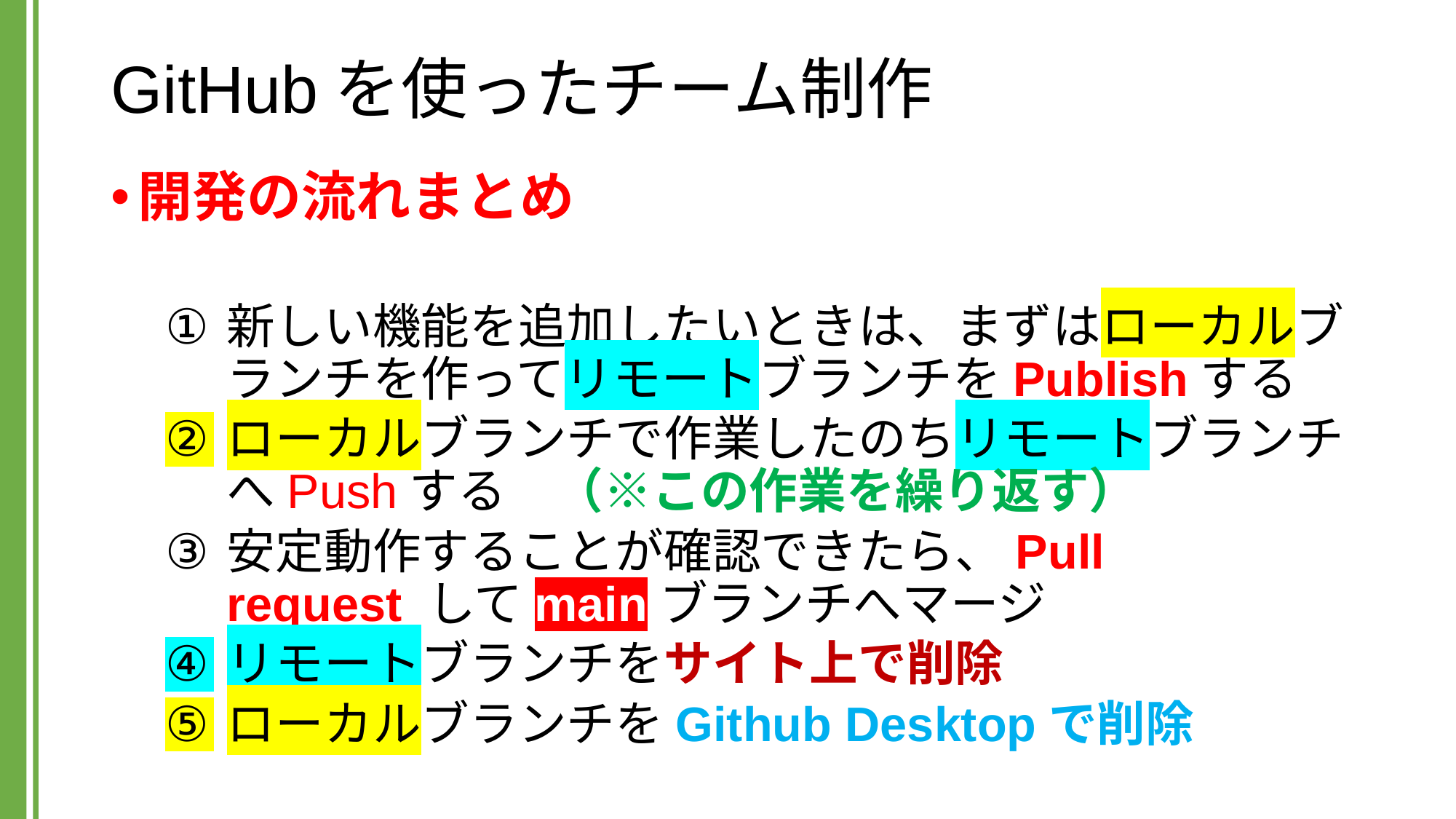

# GitHubを使ったチーム制作
開発の流れまとめ
新しい機能を追加したいときは、まずはローカルブランチを作ってリモートブランチをPublishする
ローカルブランチで作業したのちリモートブランチへPushする　（※この作業を繰り返す）
安定動作することが確認できたら、Pull　request してmainブランチへマージ
リモートブランチをサイト上で削除
ローカルブランチをGithub Desktopで削除